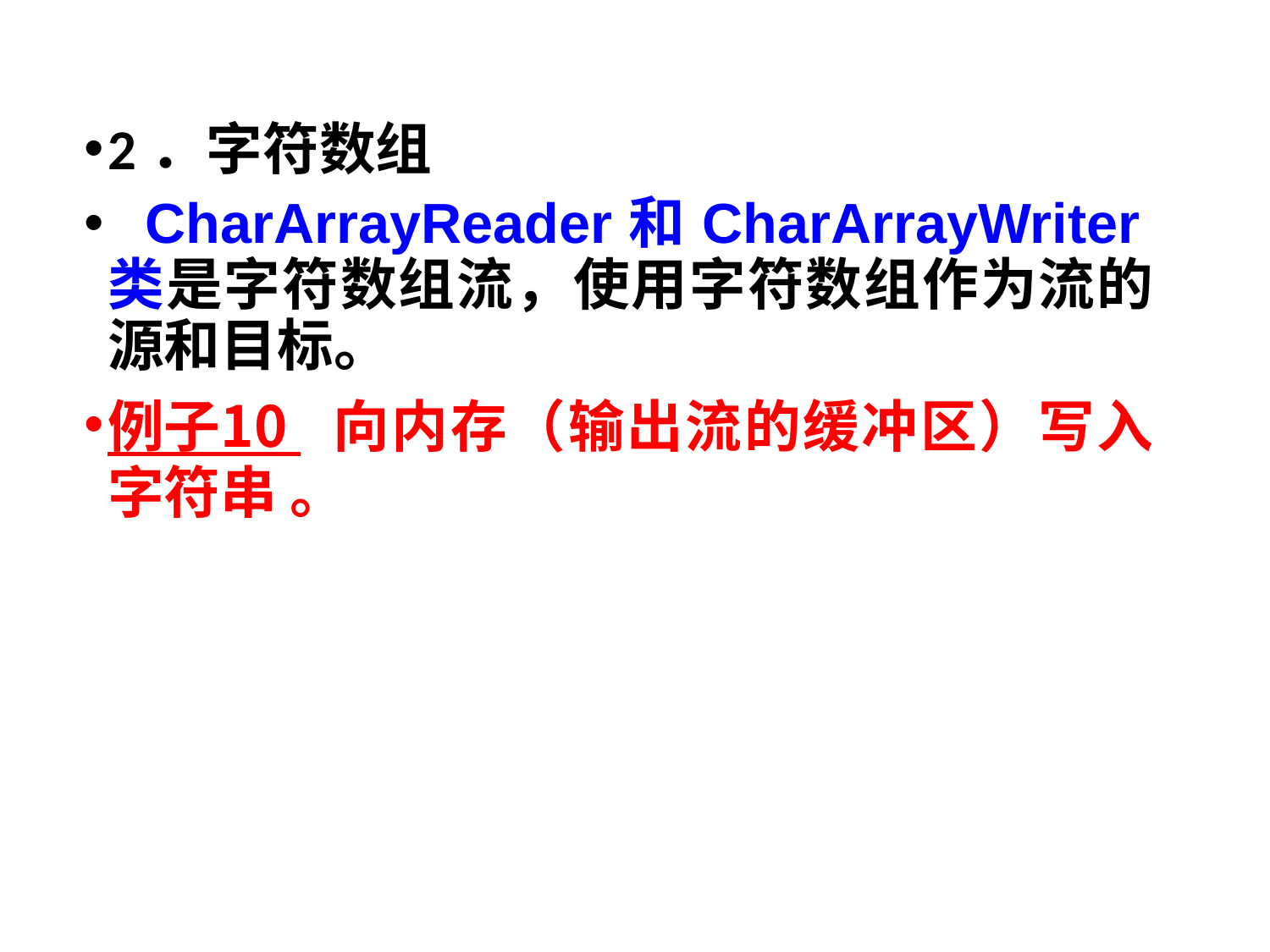

2．字符数组
  CharArrayReader和CharArrayWriter类是字符数组流，使用字符数组作为流的源和目标。
例子10   向内存（输出流的缓冲区）写入字符串 。